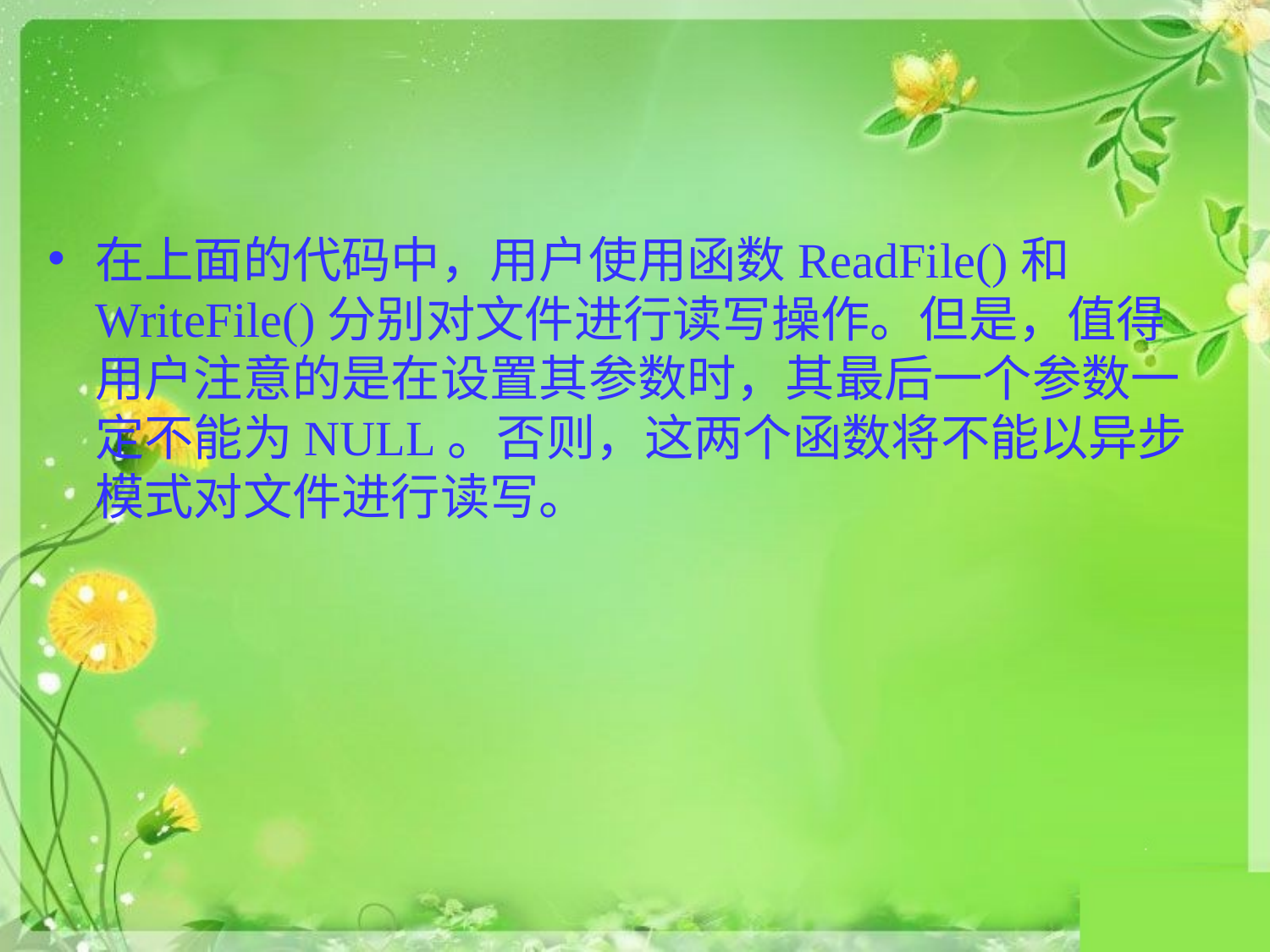

#
在上面的代码中，用户使用函数ReadFile()和WriteFile()分别对文件进行读写操作。但是，值得用户注意的是在设置其参数时，其最后一个参数一定不能为NULL。否则，这两个函数将不能以异步模式对文件进行读写。